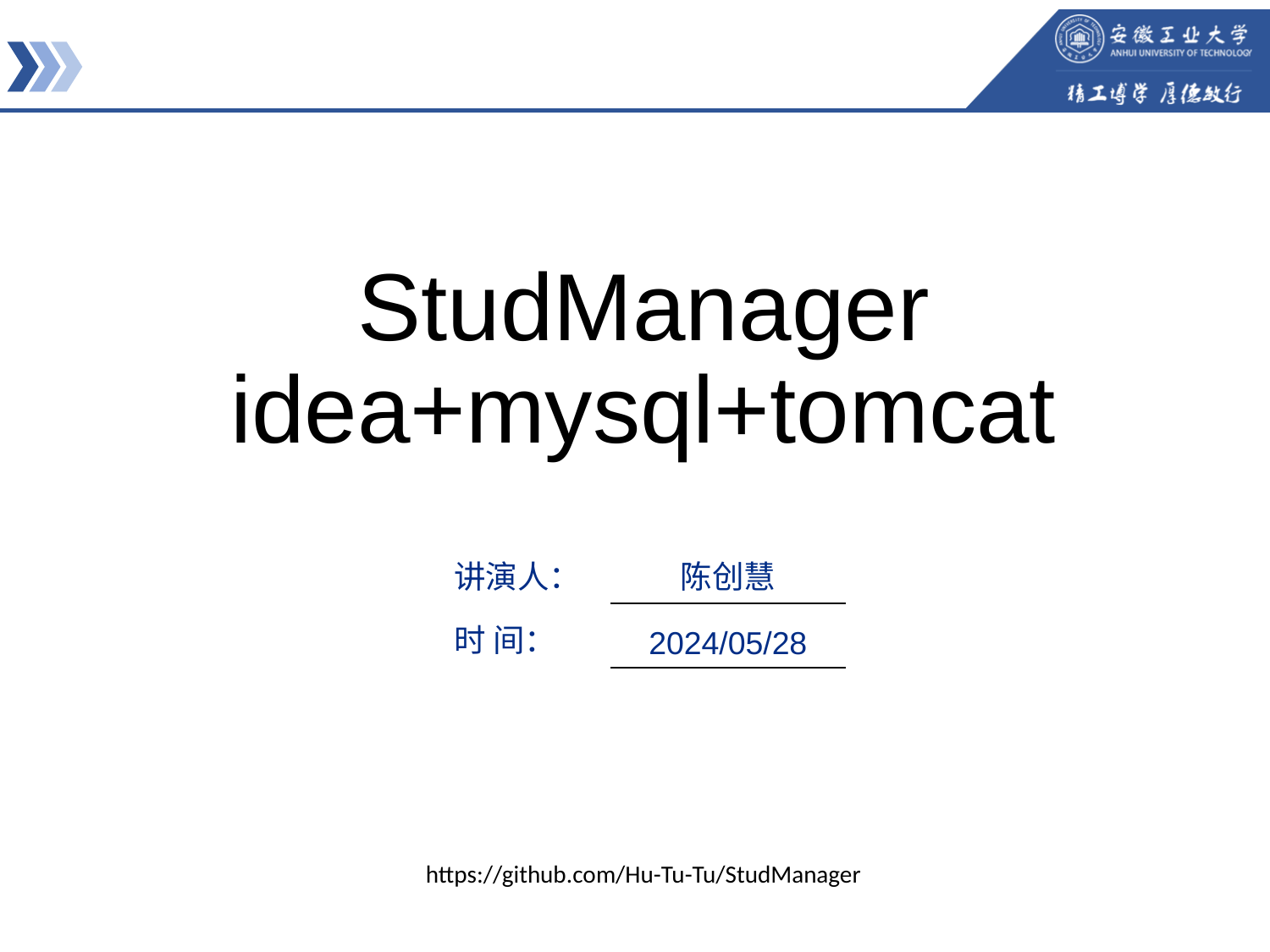

StudManager idea+mysql+tomcat
| 讲演人： | 陈创慧 |
| --- | --- |
| 时 间： | 2024/05/28 |
https://github.com/Hu-Tu-Tu/StudManager